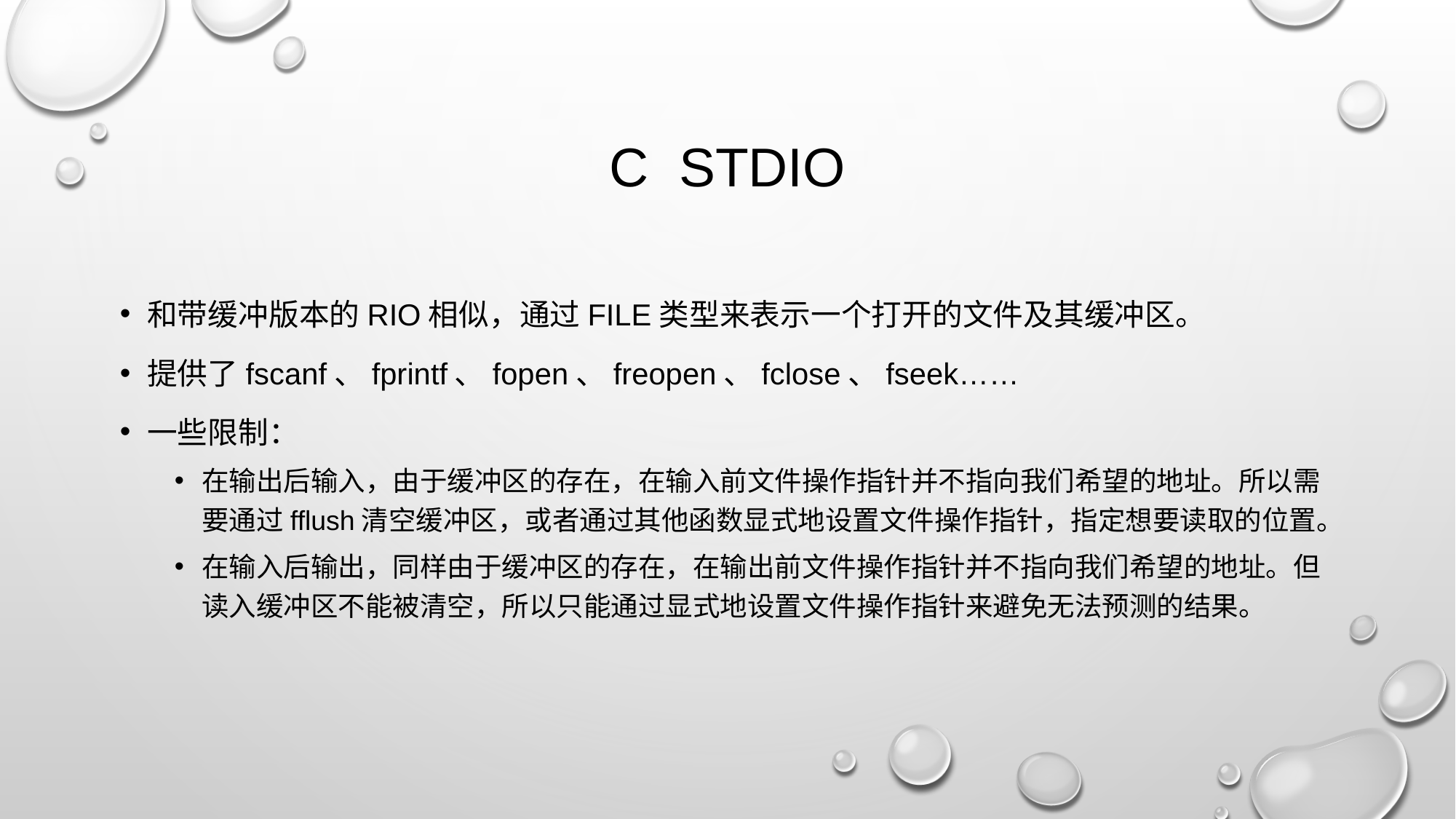

# C  STDIO
和带缓冲版本的RIO相似，通过FILE类型来表示一个打开的文件及其缓冲区。
提供了fscanf、fprintf、fopen、freopen、fclose、fseek……
一些限制：
在输出后输入，由于缓冲区的存在，在输入前文件操作指针并不指向我们希望的地址。所以需要通过fflush清空缓冲区，或者通过其他函数显式地设置文件操作指针，指定想要读取的位置。
在输入后输出，同样由于缓冲区的存在，在输出前文件操作指针并不指向我们希望的地址。但读入缓冲区不能被清空，所以只能通过显式地设置文件操作指针来避免无法预测的结果。